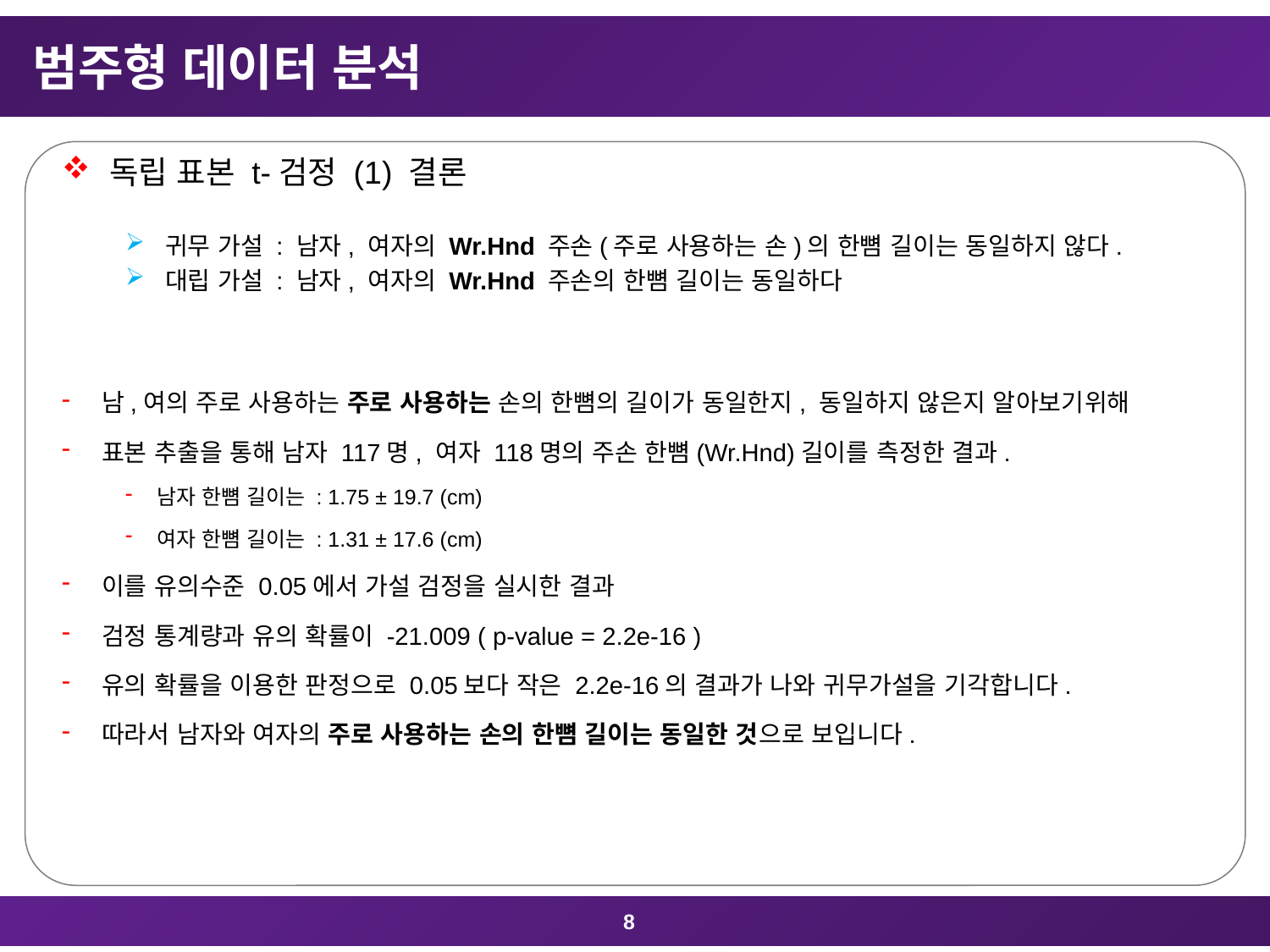

# 범주형 데이터 분석
독립 표본 t-검정 (1) 결론

귀무 가설 : 남자, 여자의 Wr.Hnd 주손(주로 사용하는 손)의 한뼘 길이는 동일하지 않다.
대립 가설 : 남자, 여자의 Wr.Hnd 주손의 한뼘 길이는 동일하다
남,여의 주로 사용하는 주로 사용하는 손의 한뼘의 길이가 동일한지, 동일하지 않은지 알아보기위해
표본 추출을 통해 남자 117명, 여자 118명의 주손 한뼘(Wr.Hnd)길이를 측정한 결과.
남자 한뼘 길이는 : 1.75 ± 19.7 (cm)
여자 한뼘 길이는 : 1.31 ± 17.6 (cm)
이를 유의수준 0.05에서 가설 검정을 실시한 결과
검정 통계량과 유의 확률이 -21.009 ( p-value = 2.2e-16 )
유의 확률을 이용한 판정으로 0.05보다 작은 2.2e-16의 결과가 나와 귀무가설을 기각합니다.
따라서 남자와 여자의 주로 사용하는 손의 한뼘 길이는 동일한 것으로 보입니다.
8